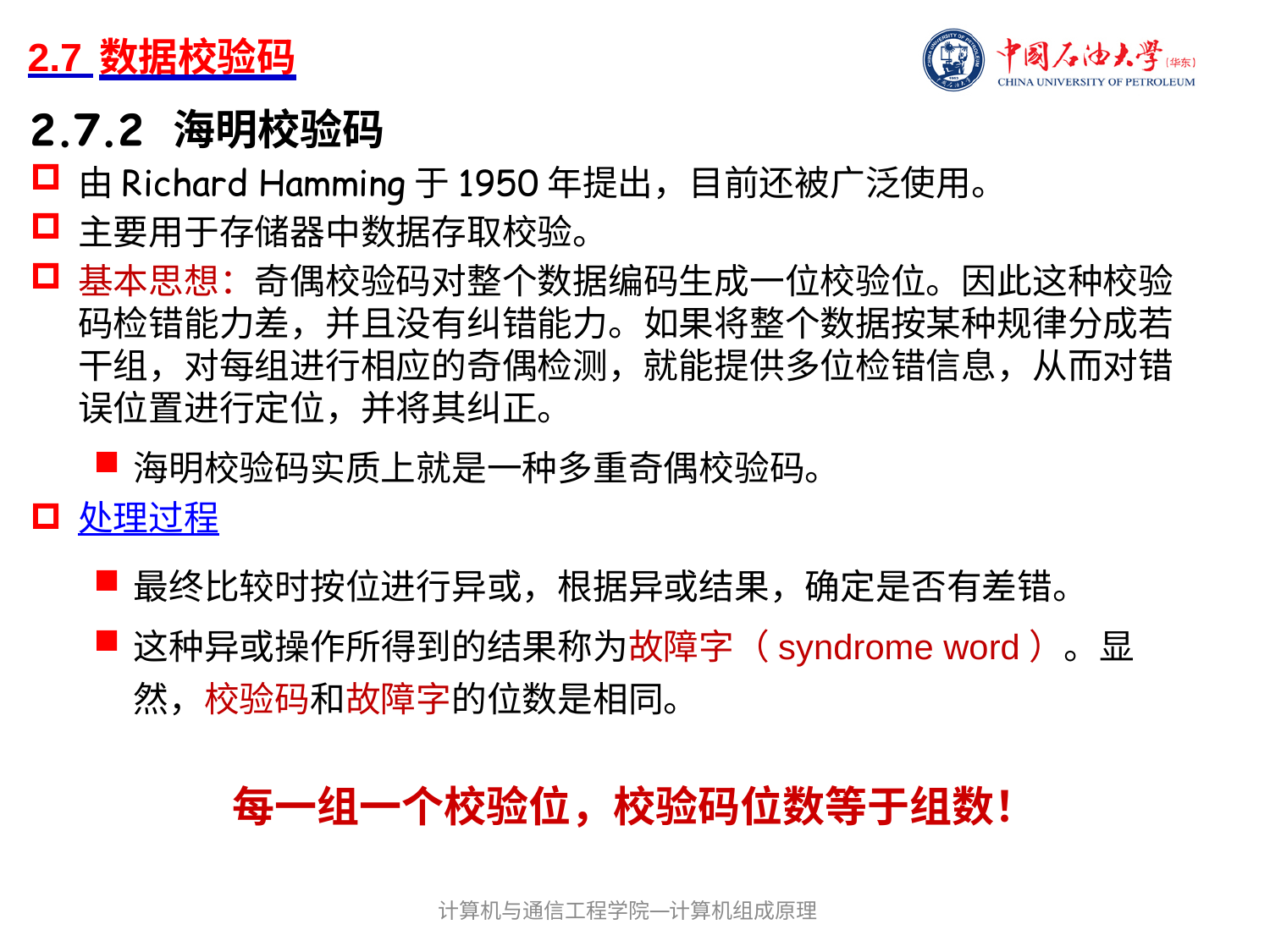

# 2.7 数据校验码
2.7.2 海明校验码
由Richard Hamming于1950年提出，目前还被广泛使用。
主要用于存储器中数据存取校验。
基本思想：奇偶校验码对整个数据编码生成一位校验位。因此这种校验码检错能力差，并且没有纠错能力。如果将整个数据按某种规律分成若干组，对每组进行相应的奇偶检测，就能提供多位检错信息，从而对错误位置进行定位，并将其纠正。
海明校验码实质上就是一种多重奇偶校验码。
处理过程
最终比较时按位进行异或，根据异或结果，确定是否有差错。
这种异或操作所得到的结果称为故障字（syndrome word）。显然，校验码和故障字的位数是相同。

每一组一个校验位，校验码位数等于组数！
86

计算机与通信工程学院—计算机组成原理